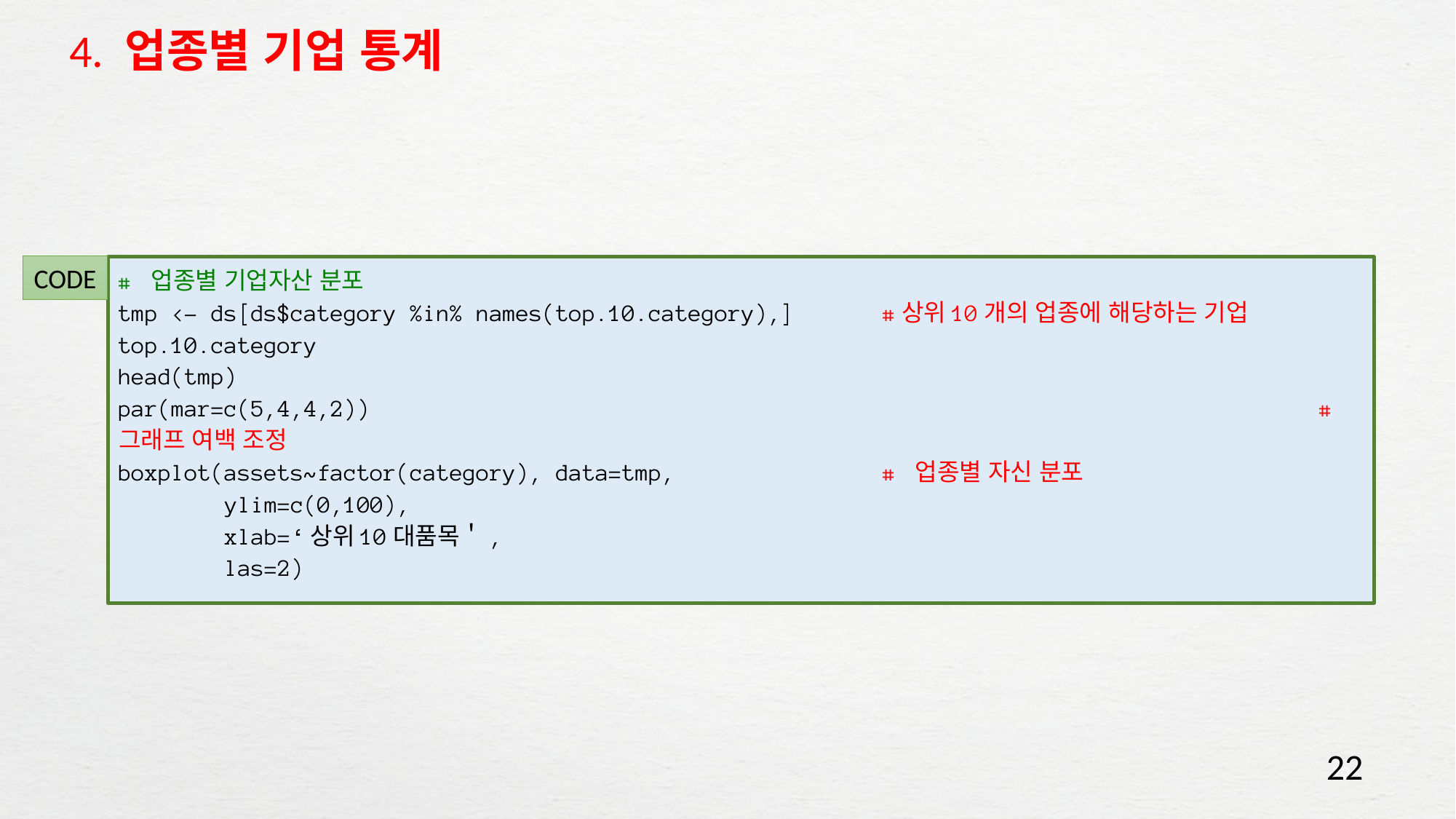

# 4. 업종별 기업 통계

CODE
# 업종별 기업자산 분포
tmp <- ds[ds$category %in% names(top.10.category),] 	#상위10개의 업종에 해당하는 기업
top.10.category
head(tmp)
par(mar=c(5,4,4,2)) 									# 그래프 여백 조정
boxplot(assets~factor(category), data=tmp,           	# 업종별 자신 분포
        ylim=c(0,100),
        xlab=‘상위10대품목＇,
        las=2)

22
22